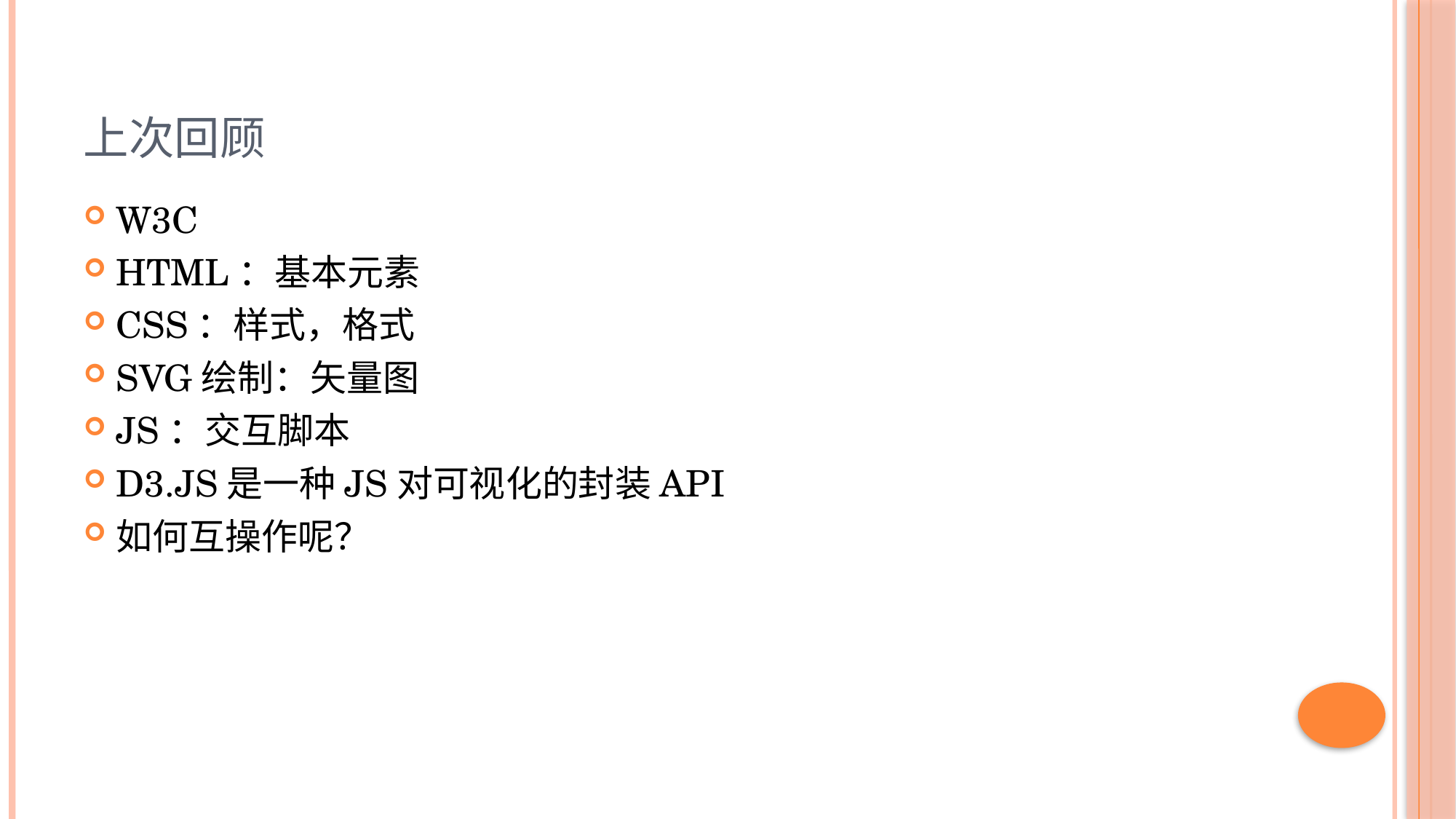

# 上次回顾
W3C
HTML：基本元素
CSS：样式，格式
SVG绘制：矢量图
JS：交互脚本
D3.JS是一种JS对可视化的封装API
如何互操作呢？